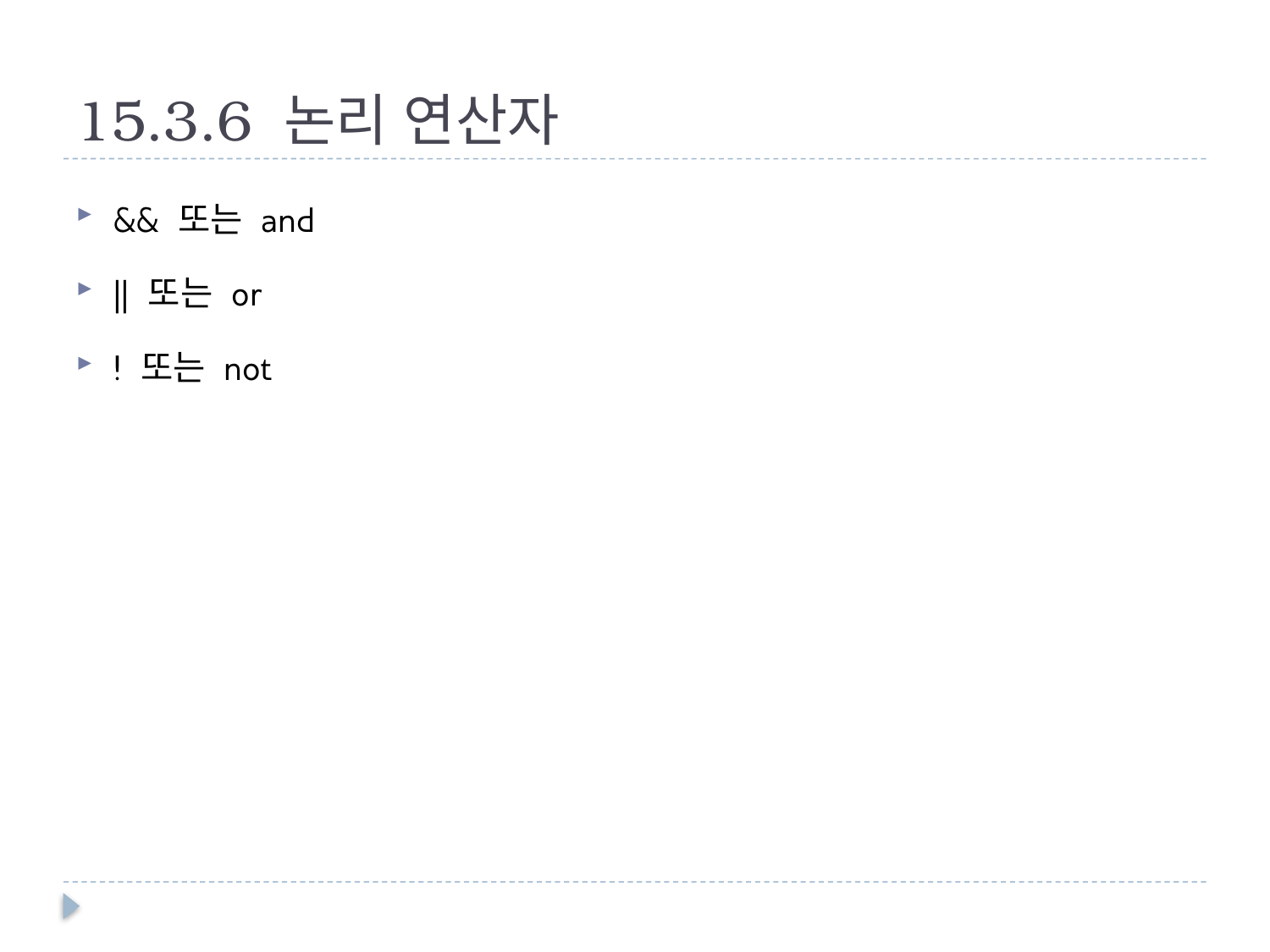

# 15.3.6 논리 연산자
&& 또는 and
|| 또는 or
! 또는 not